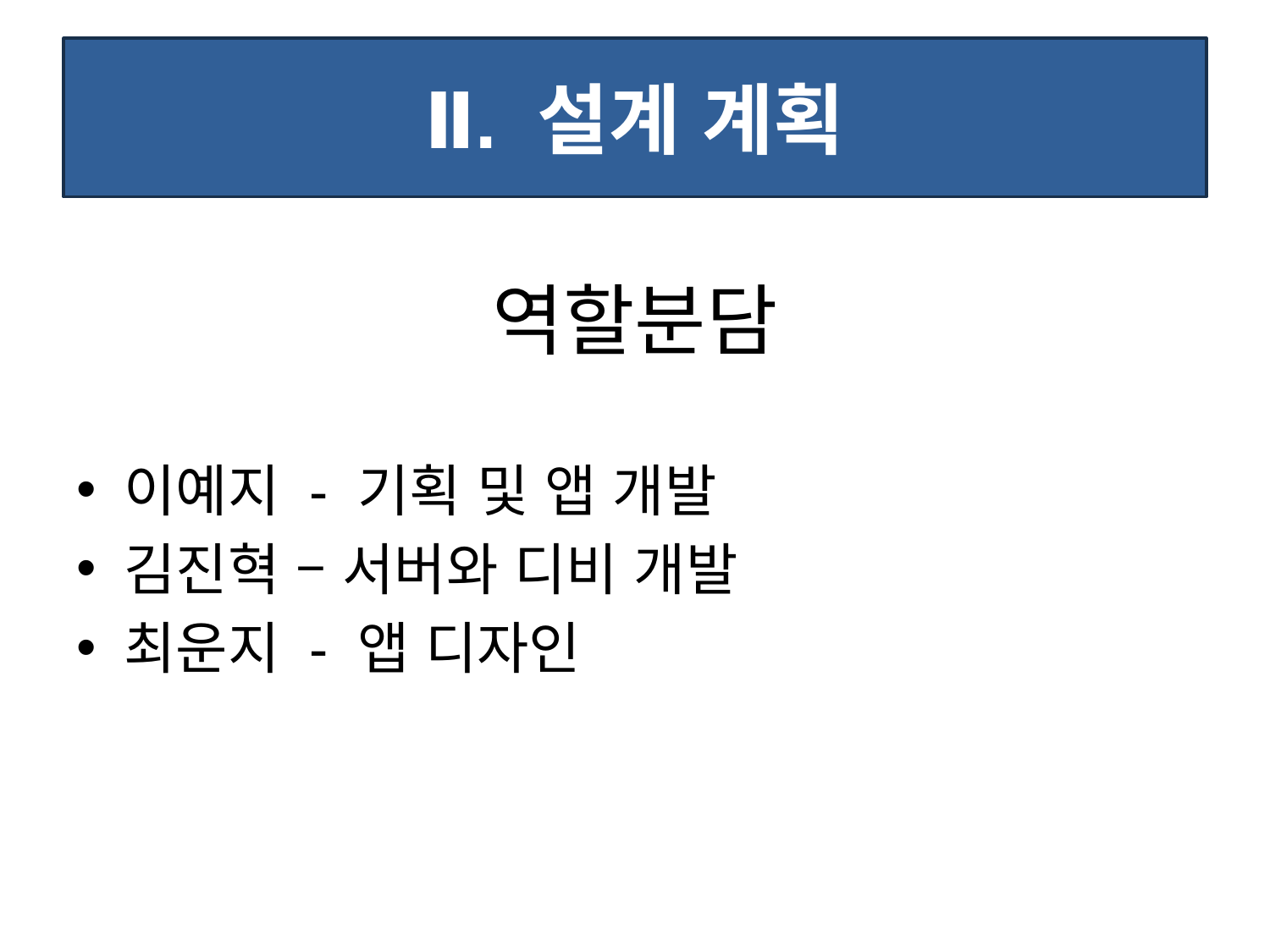

# Ⅱ. 설계 계획

역할분담

이예지 - 기획 및 앱 개발
김진혁 – 서버와 디비 개발
최운지 - 앱 디자인